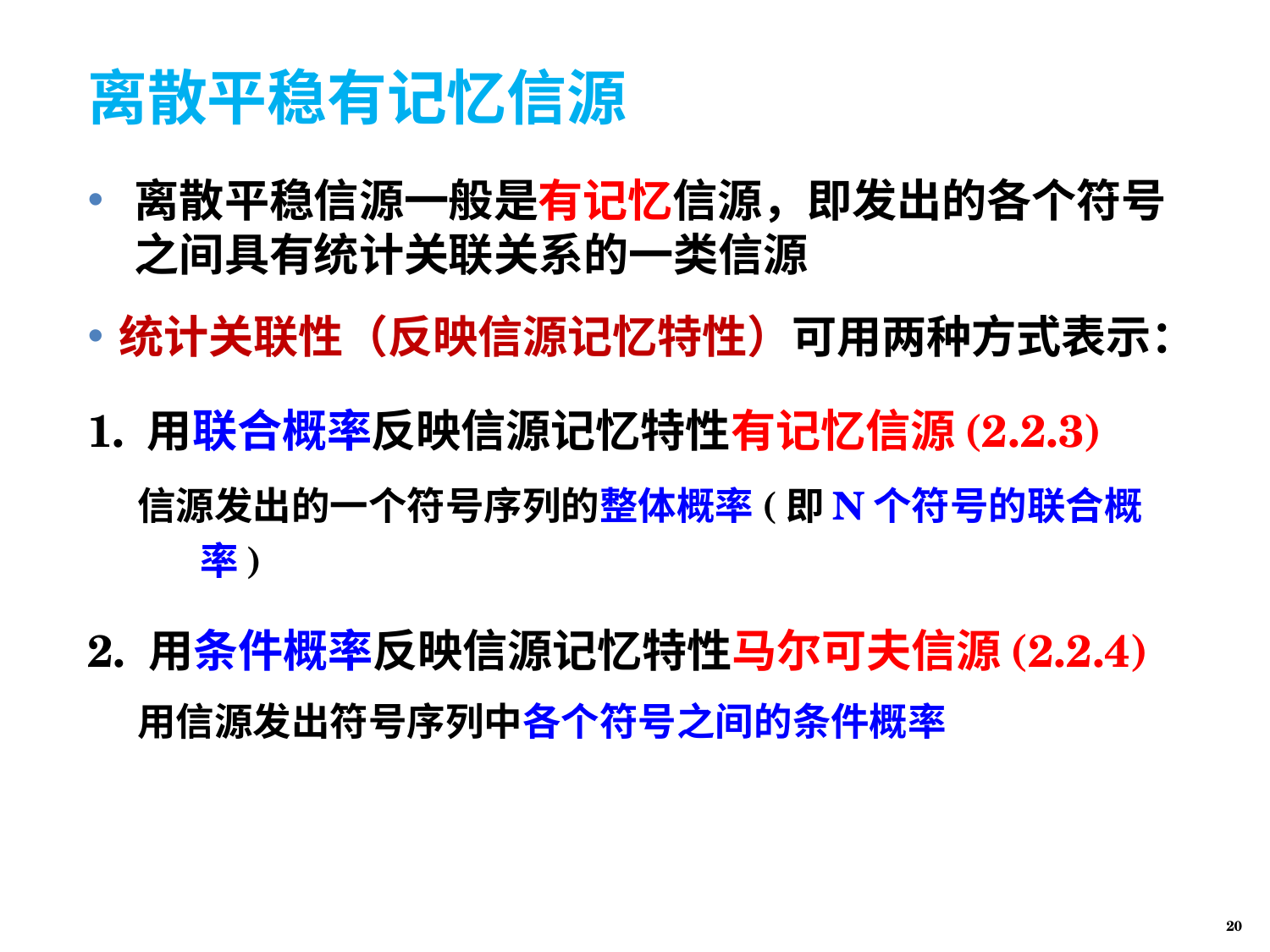

# 离散平稳有记忆信源
离散平稳信源一般是有记忆信源，即发出的各个符号之间具有统计关联关系的一类信源
统计关联性（反映信源记忆特性）可用两种方式表示：
1. 用联合概率反映信源记忆特性有记忆信源(2.2.3)
信源发出的一个符号序列的整体概率(即N个符号的联合概率)
2. 用条件概率反映信源记忆特性马尔可夫信源(2.2.4)
用信源发出符号序列中各个符号之间的条件概率
20